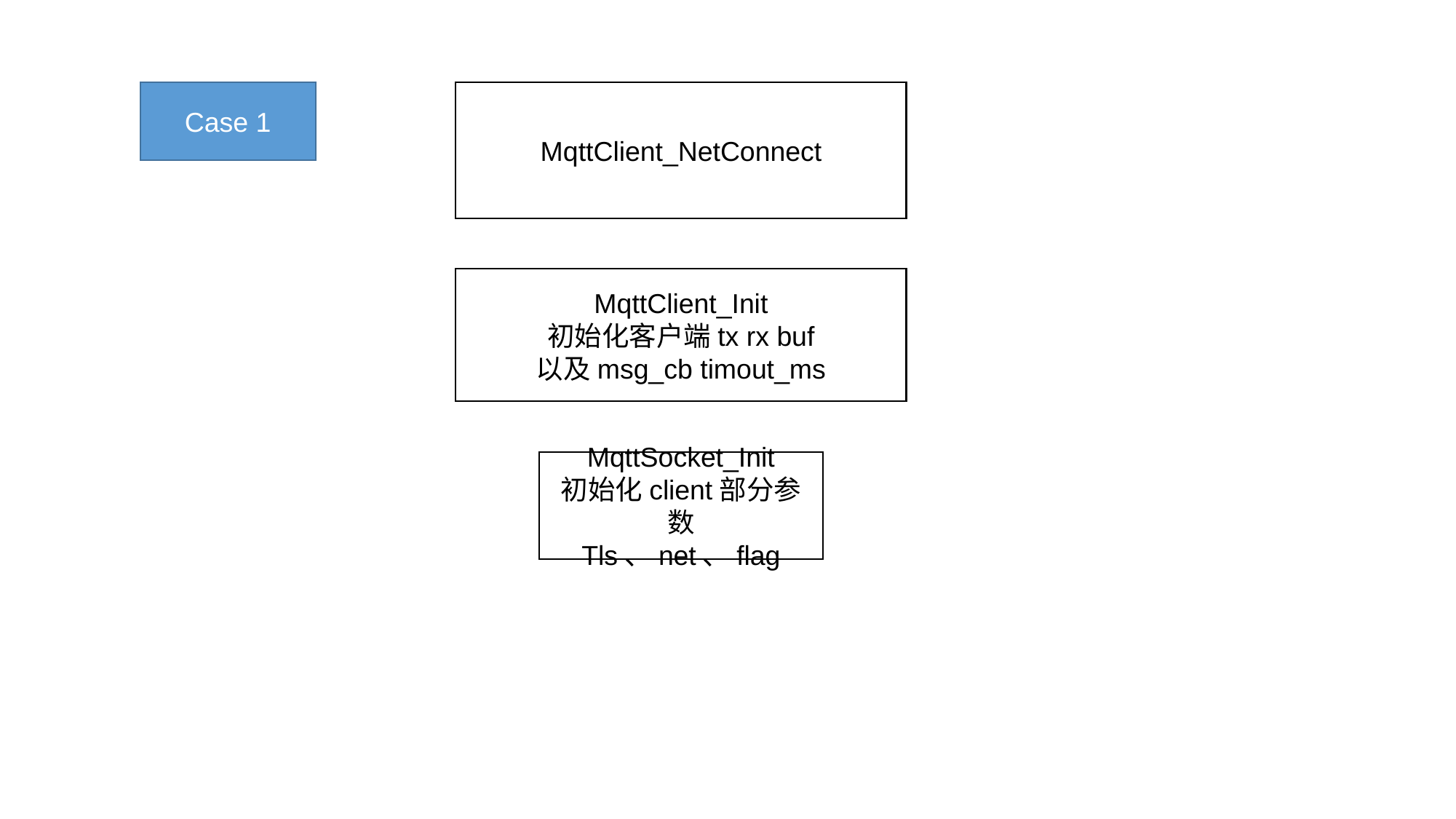

Case 1
MqttClient_NetConnect
MqttClient_Init
初始化客户端tx rx buf
以及msg_cb timout_ms
MqttSocket_Init
初始化client部分参数
Tls、net、flag